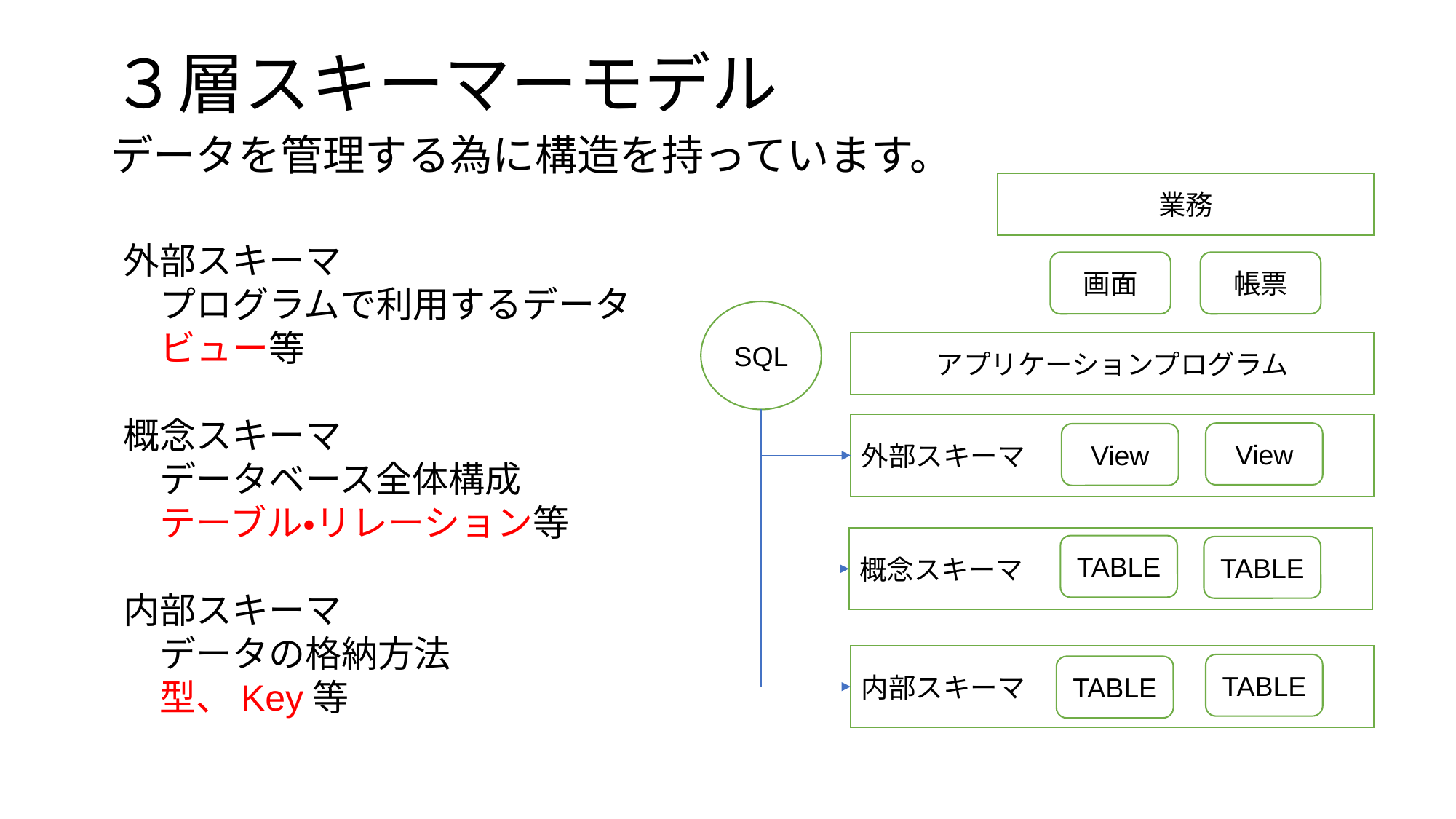

# ３層スキーマーモデル
データを管理する為に構造を持っています。
業務
外部スキーマ
　プログラムで利用するデータ
　ビュー等

概念スキーマ
　データベース全体構成
　テーブル・リレーション等

内部スキーマ
　データの格納方法
　型、Key等
画面
帳票
SQL
アプリケーションプログラム
外部スキーマ
View
View
概念スキーマ
TABLE
TABLE
内部スキーマ
TABLE
TABLE